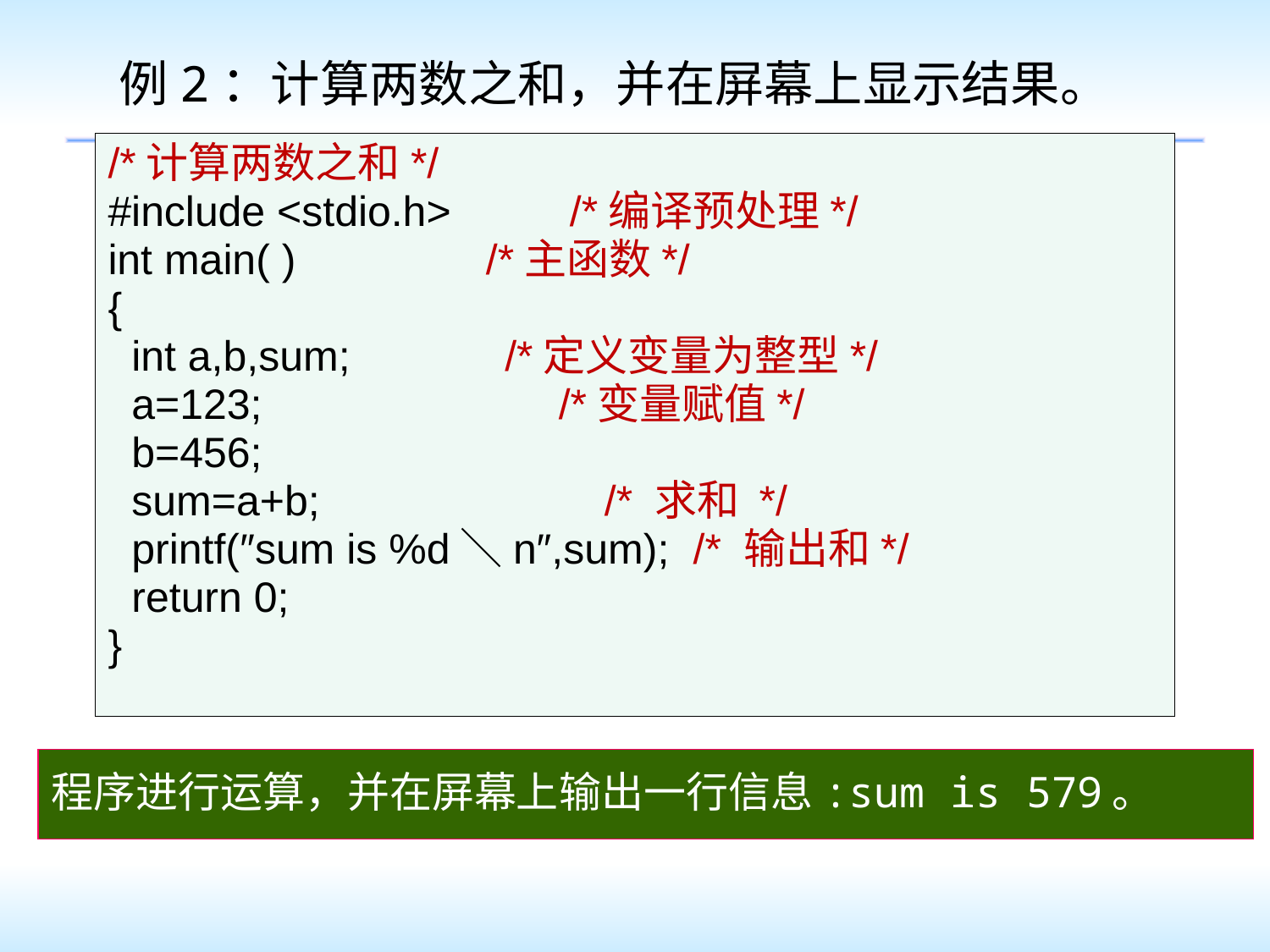

例2：计算两数之和，并在屏幕上显示结果。
# /*计算两数之和*/ #include <stdio.h>          /*编译预处理*/ int main( )                /*主函数*/ { int a,b,sum;             /*定义变量为整型*/ a=123;                         /*变量赋值*/ b=456; sum=a+b;                        /* 求和 */ printf(″sum is %d＼n″,sum);  /* 输出和*/ return 0; }
程序进行运算，并在屏幕上输出一行信息:sum is 579。